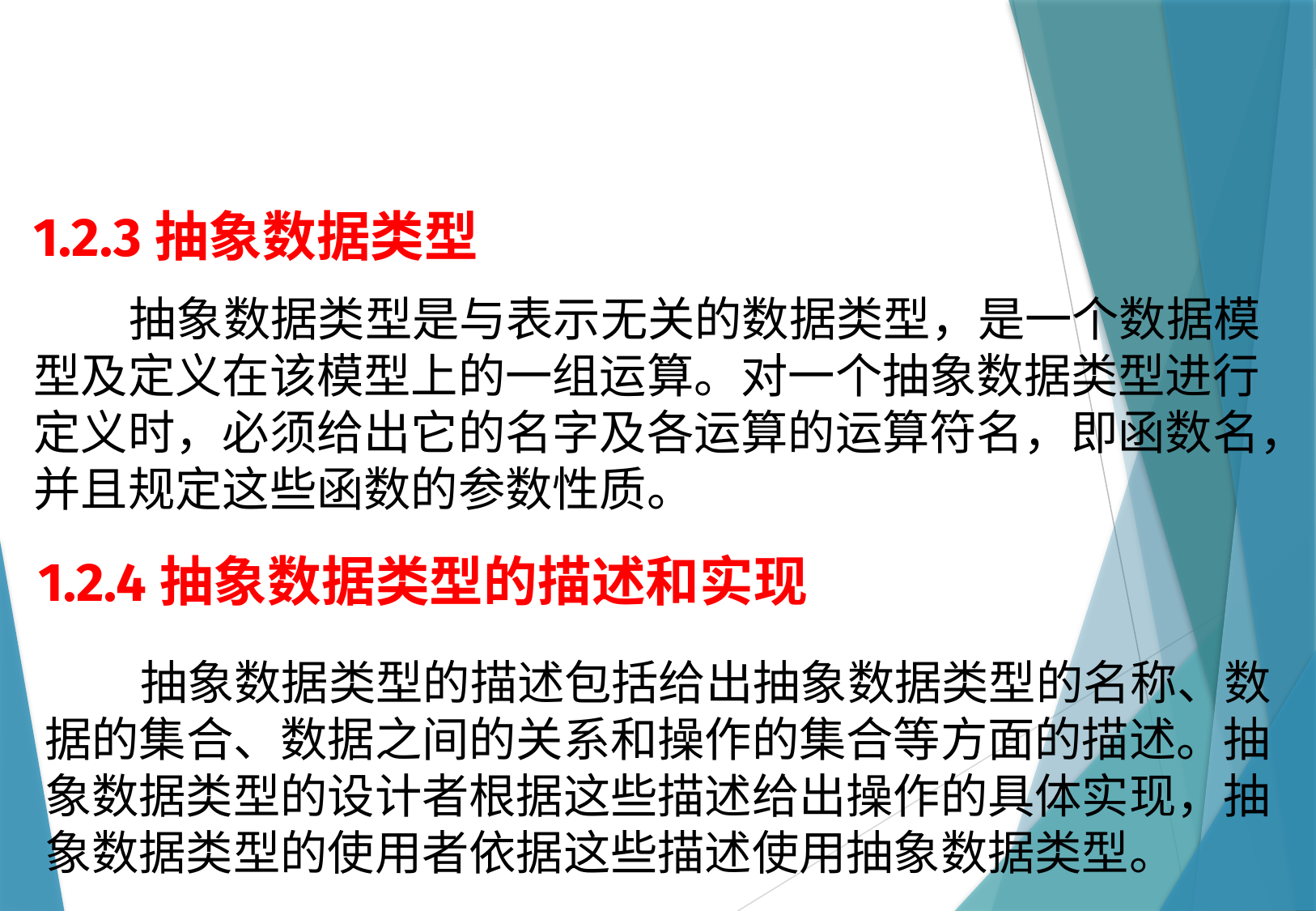

1.2.3抽象数据类型
        抽象数据类型是与表示无关的数据类型，是一个数据模型及定义在该模型上的一组运算。对一个抽象数据类型进行定义时，必须给出它的名字及各运算的运算符名，即函数名，并且规定这些函数的参数性质。
1.2.4抽象数据类型的描述和实现
        抽象数据类型的描述包括给出抽象数据类型的名称、数据的集合、数据之间的关系和操作的集合等方面的描述。抽象数据类型的设计者根据这些描述给出操作的具体实现，抽象数据类型的使用者依据这些描述使用抽象数据类型。